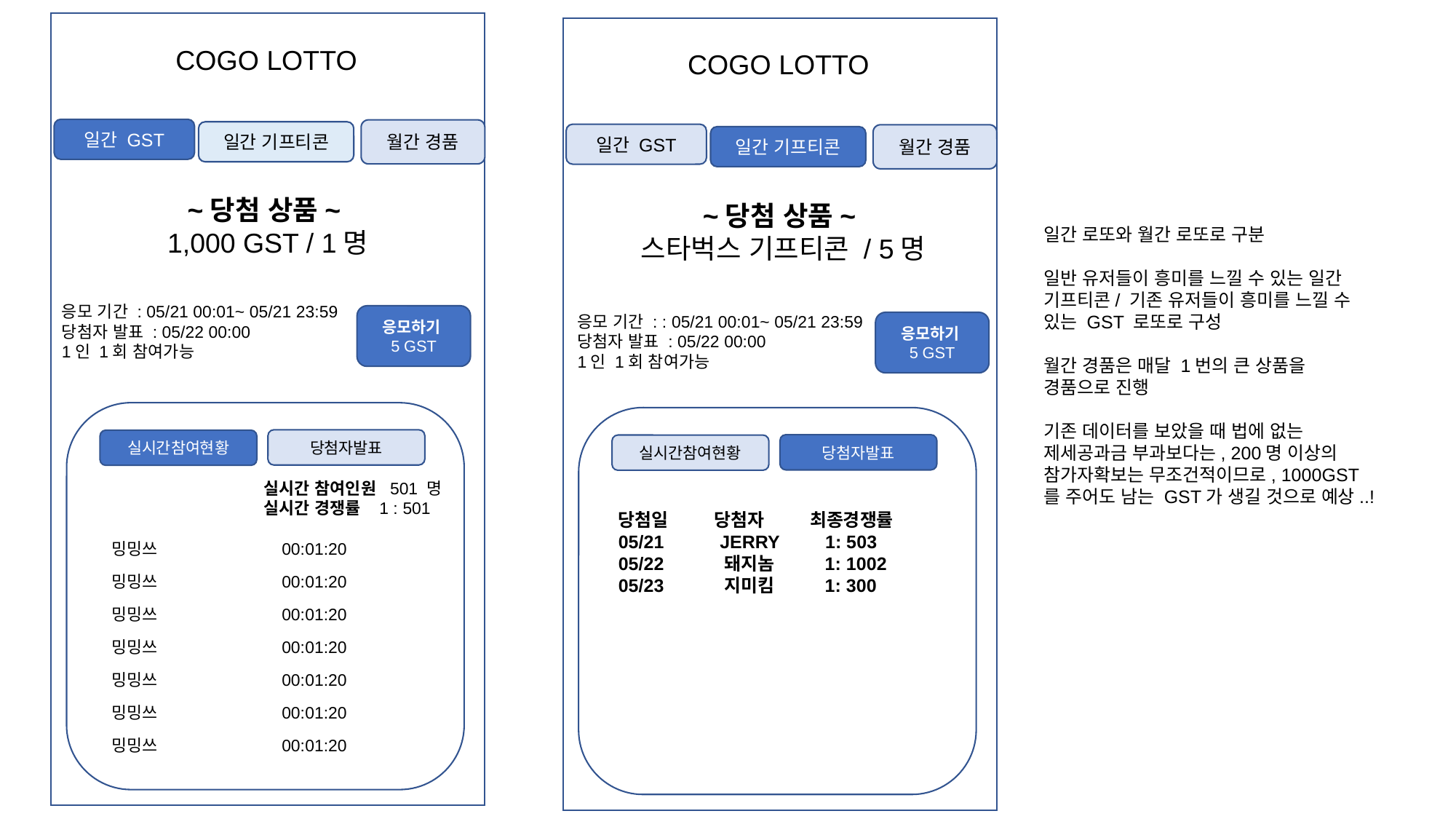

COGO LOTTO
COGO LOTTO
#
일간 GST
월간 경품
일간 기프티콘
일간 GST
월간 경품
일간 기프티콘
~당첨 상품~
1,000 GST / 1명
~당첨 상품~
스타벅스 기프티콘 / 5명

일간 로또와 월간 로또로 구분

일반 유저들이 흥미를 느낄 수 있는 일간 기프티콘/ 기존 유저들이 흥미를 느낄 수 있는 GST 로또로 구성

월간 경품은 매달 1번의 큰 상품을 경품으로 진행

기존 데이터를 보았을 때 법에 없는 제세공과금 부과보다는, 200명 이상의 참가자확보는 무조건적이므로, 1000GST를 주어도 남는 GST가 생길 것으로 예상..!
응모 기간 : 05/21 00:01~ 05/21 23:59
당첨자 발표 : 05/22 00:00
1인 1회 참여가능
응모하기
5 GST
응모 기간 : : 05/21 00:01~ 05/21 23:59
당첨자 발표 : 05/22 00:00
1인 1회 참여가능
응모하기
5 GST

당첨자발표
실시간참여현황
당첨자발표
실시간참여현황
실시간 참여인원  501 명
실시간 경쟁률   1 : 501
당첨일         당첨자         최종경쟁률
05/21           JERRY         1: 503
05/22           돼지놈         1: 1002
05/23           지미킴         1: 300

밍밍쓰                00:01:20
밍밍쓰                00:01:20
밍밍쓰                00:01:20
밍밍쓰                00:01:20
밍밍쓰                00:01:20
밍밍쓰                00:01:20
밍밍쓰                00:01:20